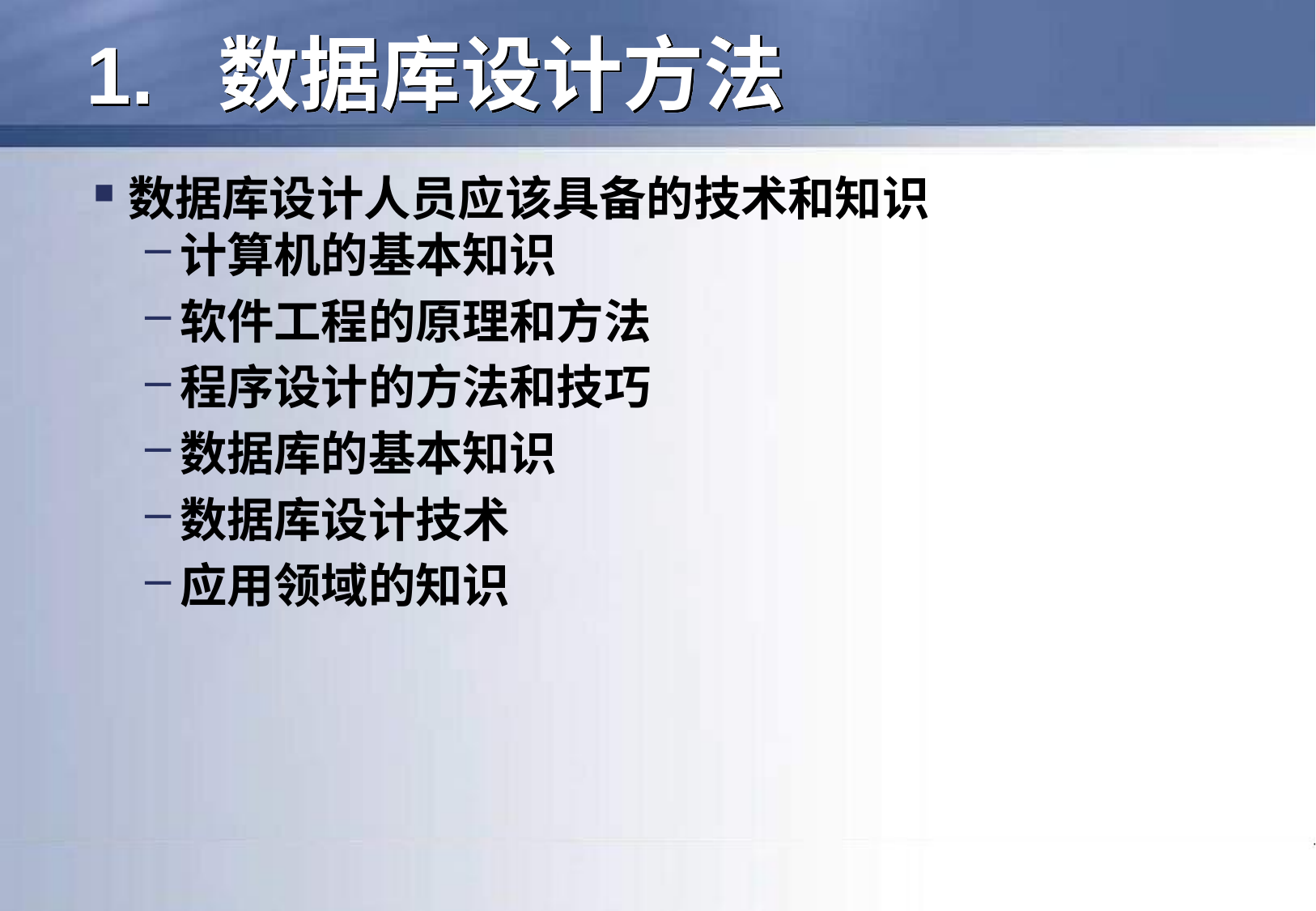

# 1.  数据库设计方法
数据库设计人员应该具备的技术和知识
计算机的基本知识
软件工程的原理和方法
程序设计的方法和技巧
数据库的基本知识
数据库设计技术
应用领域的知识
5